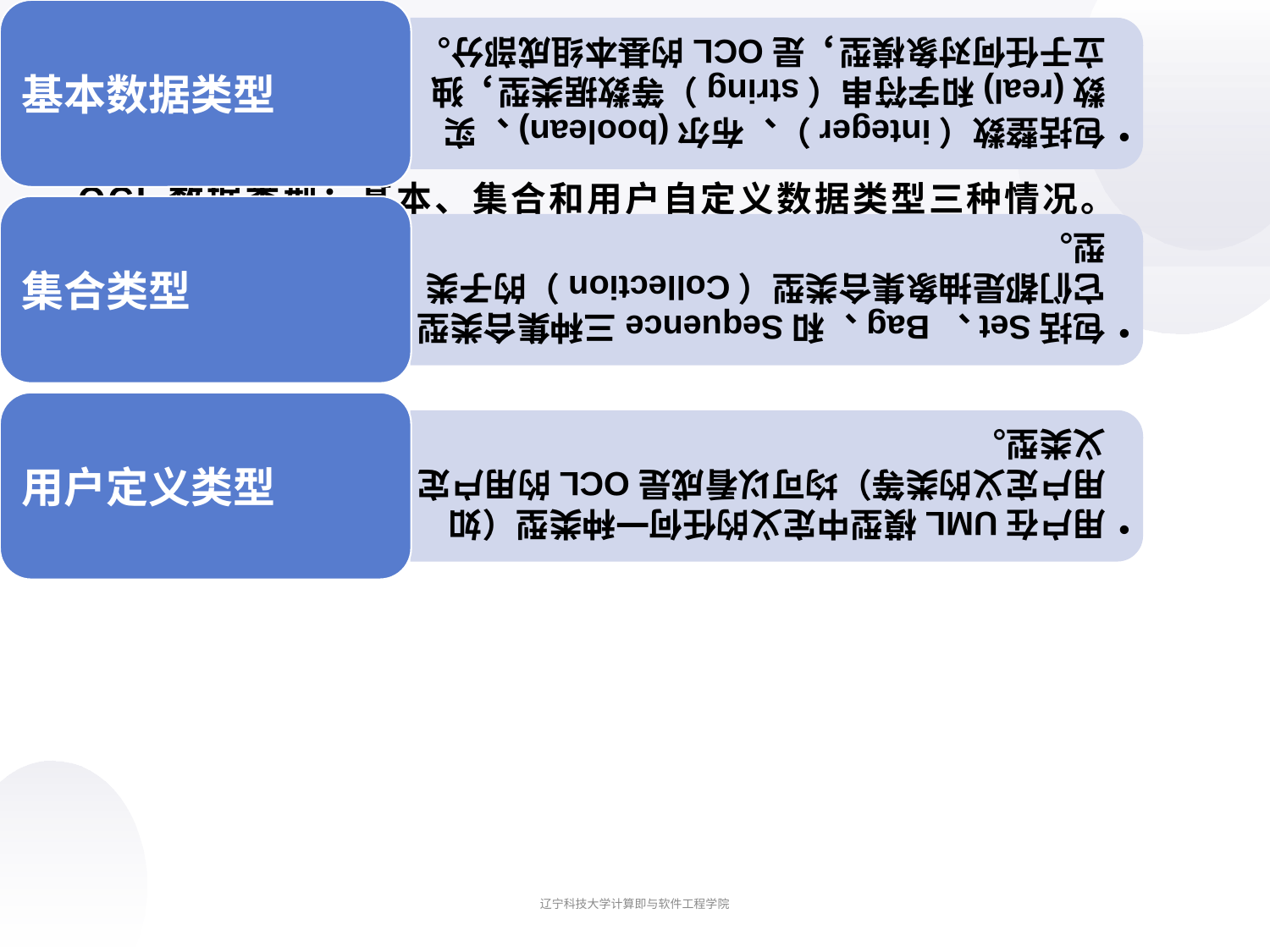

# 2.7.3 OCL类型与操作
OCL数据类型：基本、集合和用户自定义数据类型三种情况。
包括整数（integer）、布尔(boolean)、实数(real)和字符串（string）等数据类型，独立于任何对象模型，是OCL的基本组成部分。
基本数据类型
包括Set、Bag、和Sequence三种集合类型，它们都是抽象集合类型（Collection）的子类型。
集合类型
用户在UML模型中定义的任何一种类型（如用户定义的类等）均可以看成是OCL的用户定义类型。
用户定义类型

辽宁科技大学计算即与软件工程学院
120